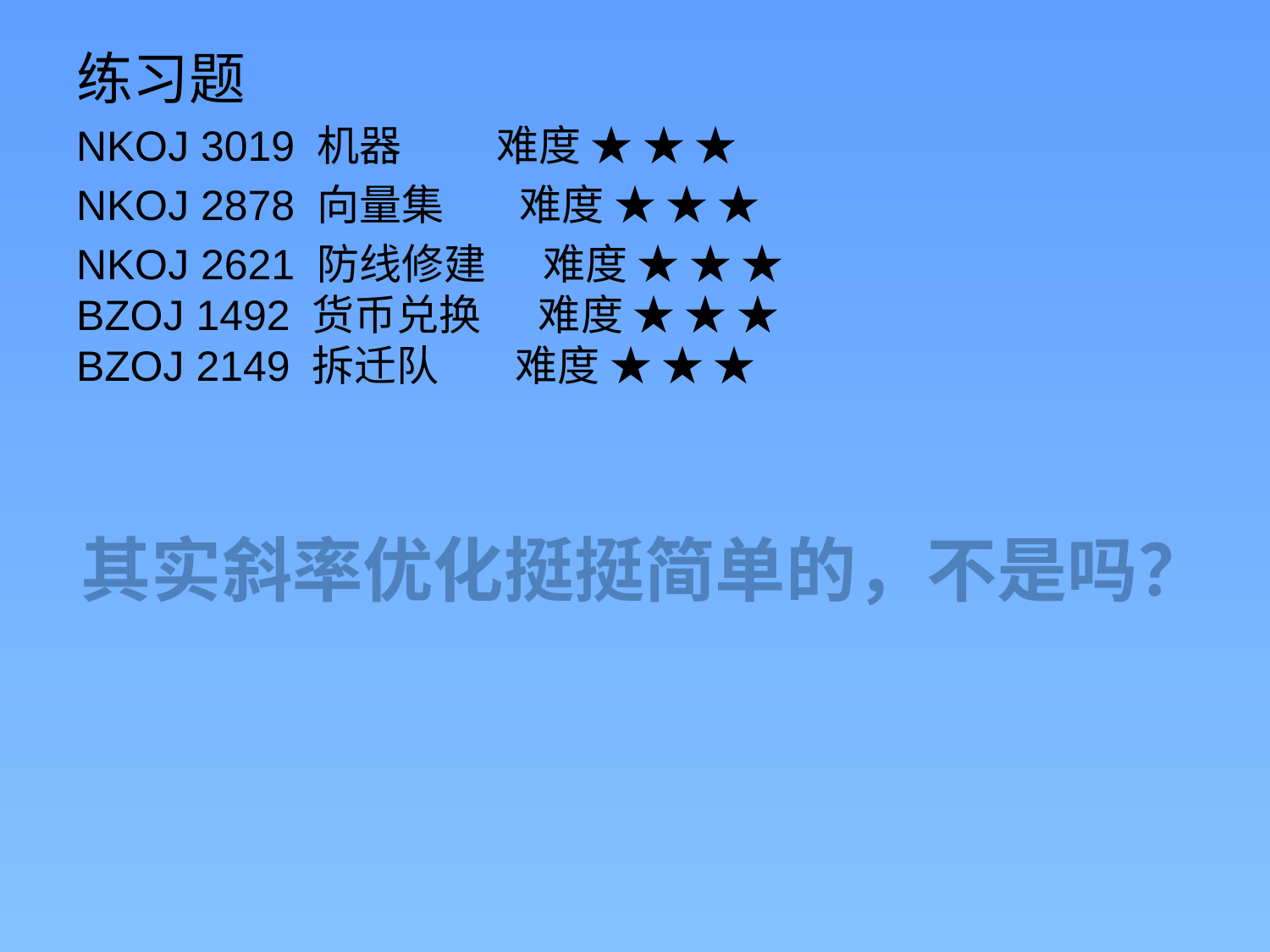

练习题
NKOJ 3019 机器          难度 ★ ★ ★
NKOJ 2878 向量集        难度 ★ ★ ★
NKOJ 2621 防线修建      难度 ★ ★ ★
BZOJ 1492 货币兑换      难度 ★ ★ ★
BZOJ 2149 拆迁队        难度 ★ ★ ★

其实斜率优化挺挺简单的，不是吗？